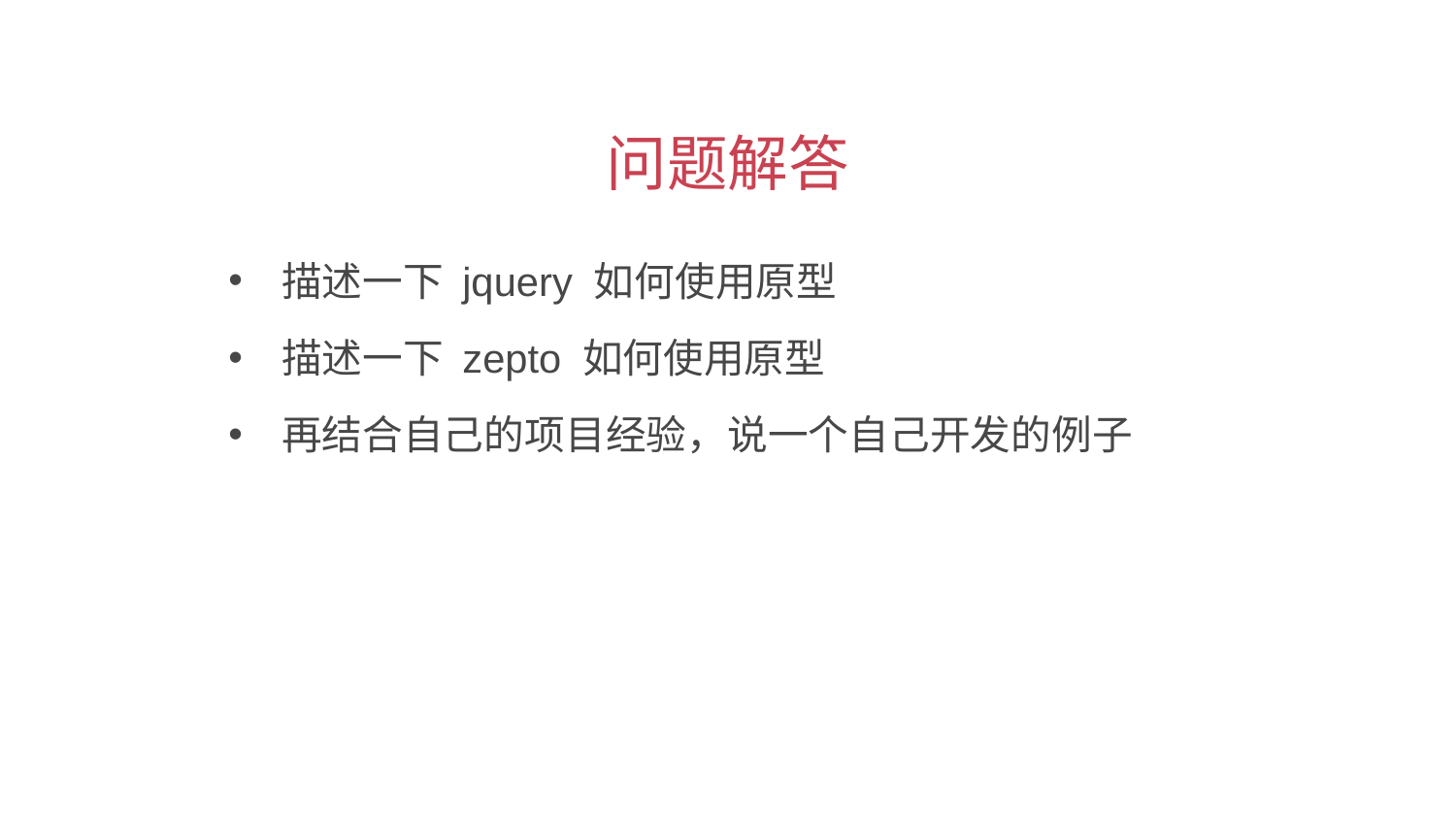

问题解答
 描述一下 jquery 如何使用原型
 描述一下 zepto 如何使用原型
 再结合自己的项目经验，说一个自己开发的例子